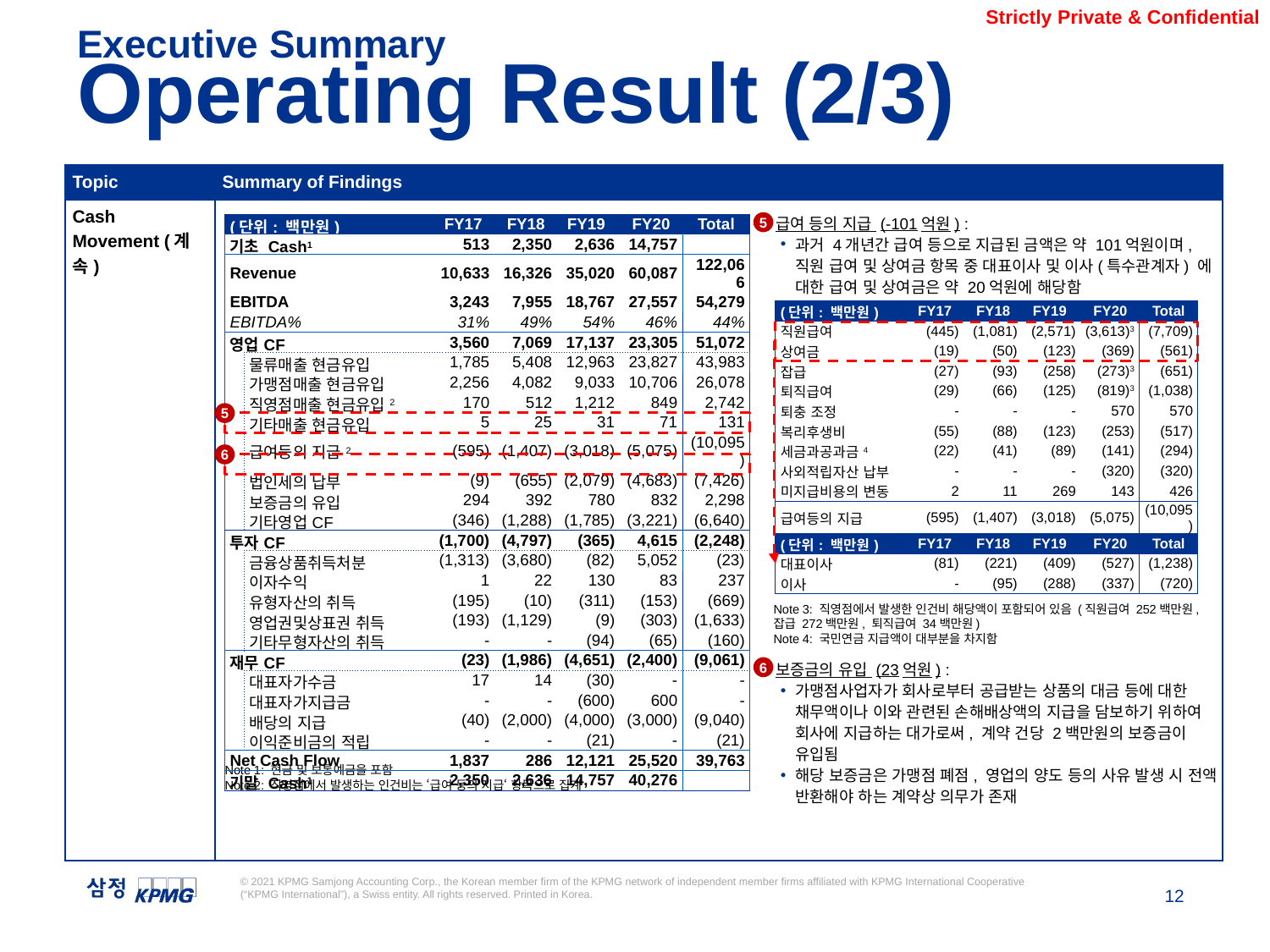

Executive Summary
Operating Result (2/3)
| Topic | Summary of Findings |
| --- | --- |
| Cash Movement (계속) |  |
급여 등의 지급 (-101억원) :
과거 4개년간 급여 등으로 지급된 금액은 약 101억원이며, 직원 급여 및 상여금 항목 중 대표이사 및 이사(특수관계자) 에 대한 급여 및 상여금은 약 20억원에 해당함
5
| (단위: 백만원) |  | FY17 | FY18 | FY19 | FY20 | Total |
| --- | --- | --- | --- | --- | --- | --- |
| 기초 Cash1 |  | 513 | 2,350 | 2,636 | 14,757 |  |
| Revenue |  | 10,633 | 16,326 | 35,020 | 60,087 | 122,066 |
| EBITDA |  | 3,243 | 7,955 | 18,767 | 27,557 | 54,279 |
| EBITDA% |  | 31% | 49% | 54% | 46% | 44% |
| 영업CF |  | 3,560 | 7,069 | 17,137 | 23,305 | 51,072 |
|  | 물류매출 현금유입 | 1,785 | 5,408 | 12,963 | 23,827 | 43,983 |
|  | 가맹점매출 현금유입 | 2,256 | 4,082 | 9,033 | 10,706 | 26,078 |
|  | 직영점매출 현금유입2 | 170 | 512 | 1,212 | 849 | 2,742 |
|  | 기타매출 현금유입 | 5 | 25 | 31 | 71 | 131 |
|  | 급여등의 지급2 | (595) | (1,407) | (3,018) | (5,075) | (10,095) |
|  | 법인세의 납부 | (9) | (655) | (2,079) | (4,683) | (7,426) |
|  | 보증금의 유입 | 294 | 392 | 780 | 832 | 2,298 |
|  | 기타영업CF | (346) | (1,288) | (1,785) | (3,221) | (6,640) |
| 투자CF |  | (1,700) | (4,797) | (365) | 4,615 | (2,248) |
|  | 금융상품취득처분 | (1,313) | (3,680) | (82) | 5,052 | (23) |
|  | 이자수익 | 1 | 22 | 130 | 83 | 237 |
|  | 유형자산의 취득 | (195) | (10) | (311) | (153) | (669) |
|  | 영업권및상표권 취득 | (193) | (1,129) | (9) | (303) | (1,633) |
|  | 기타무형자산의 취득 | - | - | (94) | (65) | (160) |
| 재무CF |  | (23) | (1,986) | (4,651) | (2,400) | (9,061) |
|  | 대표자가수금 | 17 | 14 | (30) | - | - |
|  | 대표자가지급금 | - | - | (600) | 600 | - |
|  | 배당의 지급 | (40) | (2,000) | (4,000) | (3,000) | (9,040) |
|  | 이익준비금의 적립 | - | - | (21) | - | (21) |
| Net Cash Flow |  | 1,837 | 286 | 12,121 | 25,520 | 39,763 |
| 기말 Cash1 |  | 2,350 | 2,636 | 14,757 | 40,276 |  |
| (단위: 백만원) | FY17 | FY18 | FY19 | FY20 | Total |
| --- | --- | --- | --- | --- | --- |
| 직원급여 | (445) | (1,081) | (2,571) | (3,613)3 | (7,709) |
| 상여금 | (19) | (50) | (123) | (369) | (561) |
| 잡급 | (27) | (93) | (258) | (273)3 | (651) |
| 퇴직급여 | (29) | (66) | (125) | (819)3 | (1,038) |
| 퇴충 조정 | - | - | - | 570 | 570 |
| 복리후생비 | (55) | (88) | (123) | (253) | (517) |
| 세금과공과금4 | (22) | (41) | (89) | (141) | (294) |
| 사외적립자산 납부 | - | - | - | (320) | (320) |
| 미지급비용의 변동 | 2 | 11 | 269 | 143 | 426 |
| 급여등의 지급 | (595) | (1,407) | (3,018) | (5,075) | (10,095) |

5

6

| (단위: 백만원) | FY17 | FY18 | FY19 | FY20 | Total |
| --- | --- | --- | --- | --- | --- |
| 대표이사 | (81) | (221) | (409) | (527) | (1,238) |
| 이사 | - | (95) | (288) | (337) | (720) |
Note 3: 직영점에서 발생한 인건비 해당액이 포함되어 있음 (직원급여 252백만원, 잡급 272백만원, 퇴직급여 34백만원)
Note 4: 국민연금 지급액이 대부분을 차지함
6
보증금의 유입 (23억원) :
가맹점사업자가 회사로부터 공급받는 상품의 대금 등에 대한 채무액이나 이와 관련된 손해배상액의 지급을 담보하기 위하여 회사에 지급하는 대가로써, 계약 건당 2백만원의 보증금이 유입됨
해당 보증금은 가맹점 폐점, 영업의 양도 등의 사유 발생 시 전액 반환해야 하는 계약상 의무가 존재
Note 1: 현금 및 보통예금을 포함
Note 2: 직영점에서 발생하는 인건비는 ‘급여 등의 지급‘ 항목으로 집계